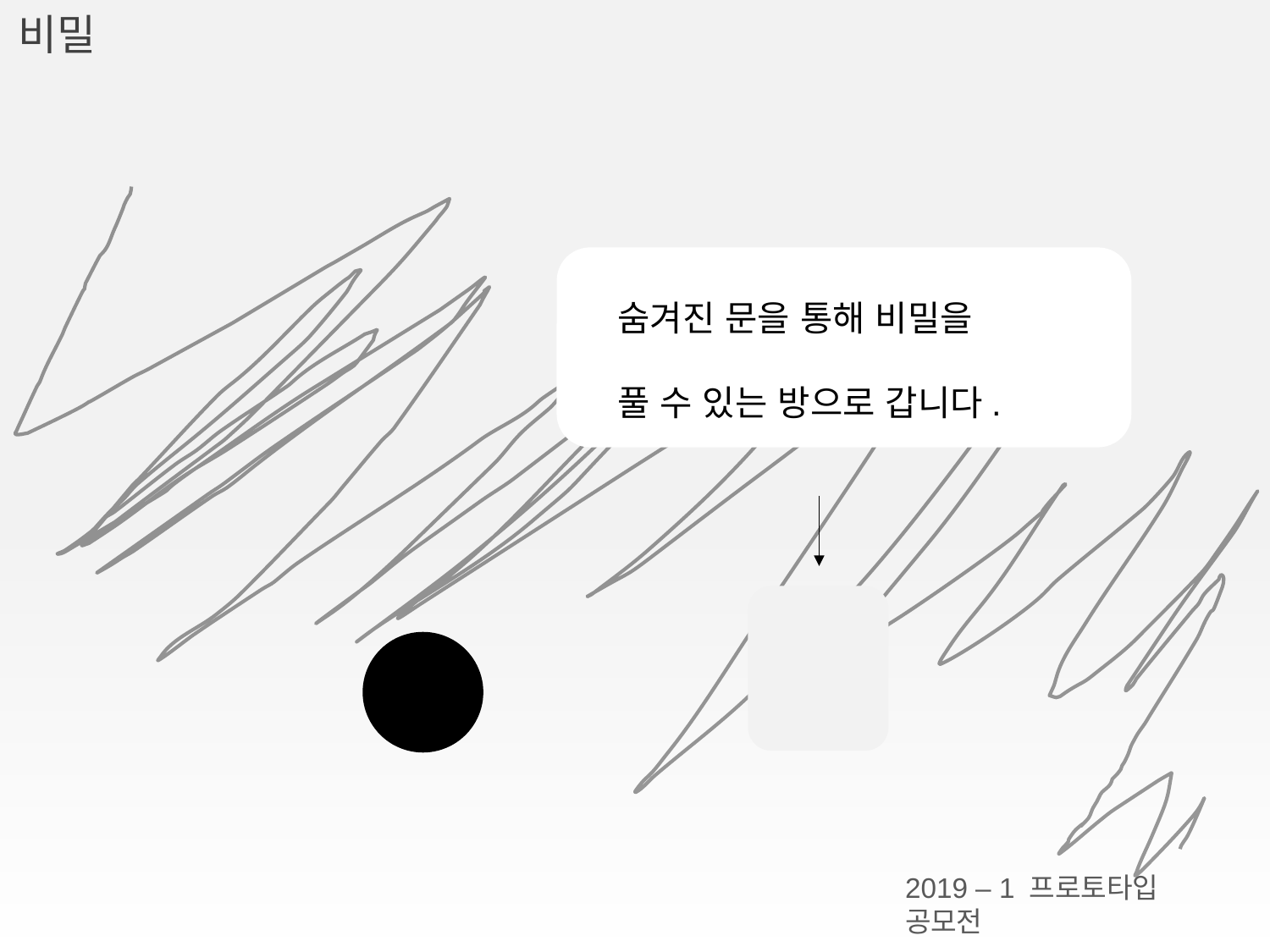

비밀

숨겨진 문을 통해 비밀을
풀 수 있는 방으로 갑니다.

2019 – 1 프로토타입 공모전